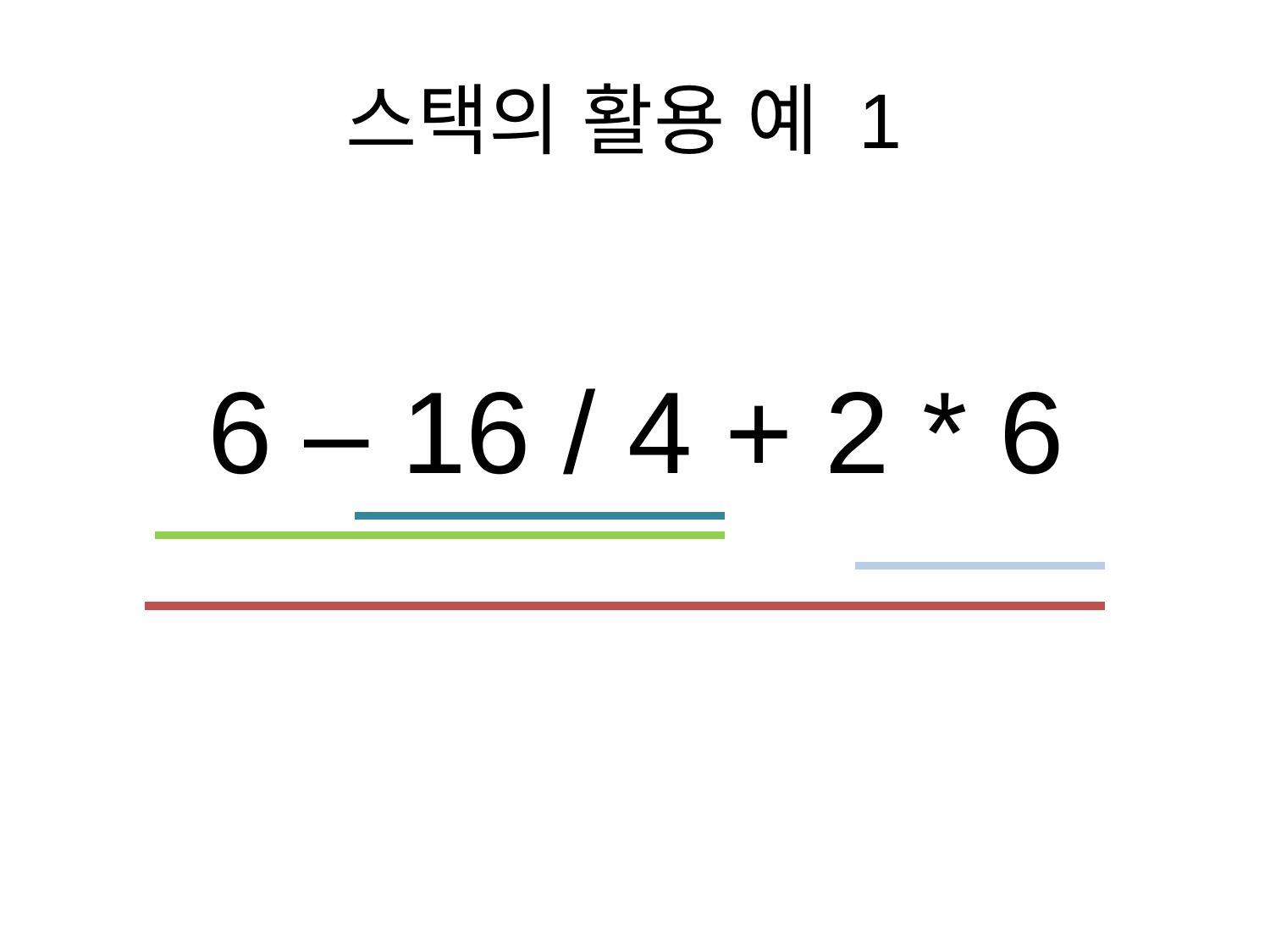

# 스택의 활용 예 1

6 – 16 / 4 + 2 * 6